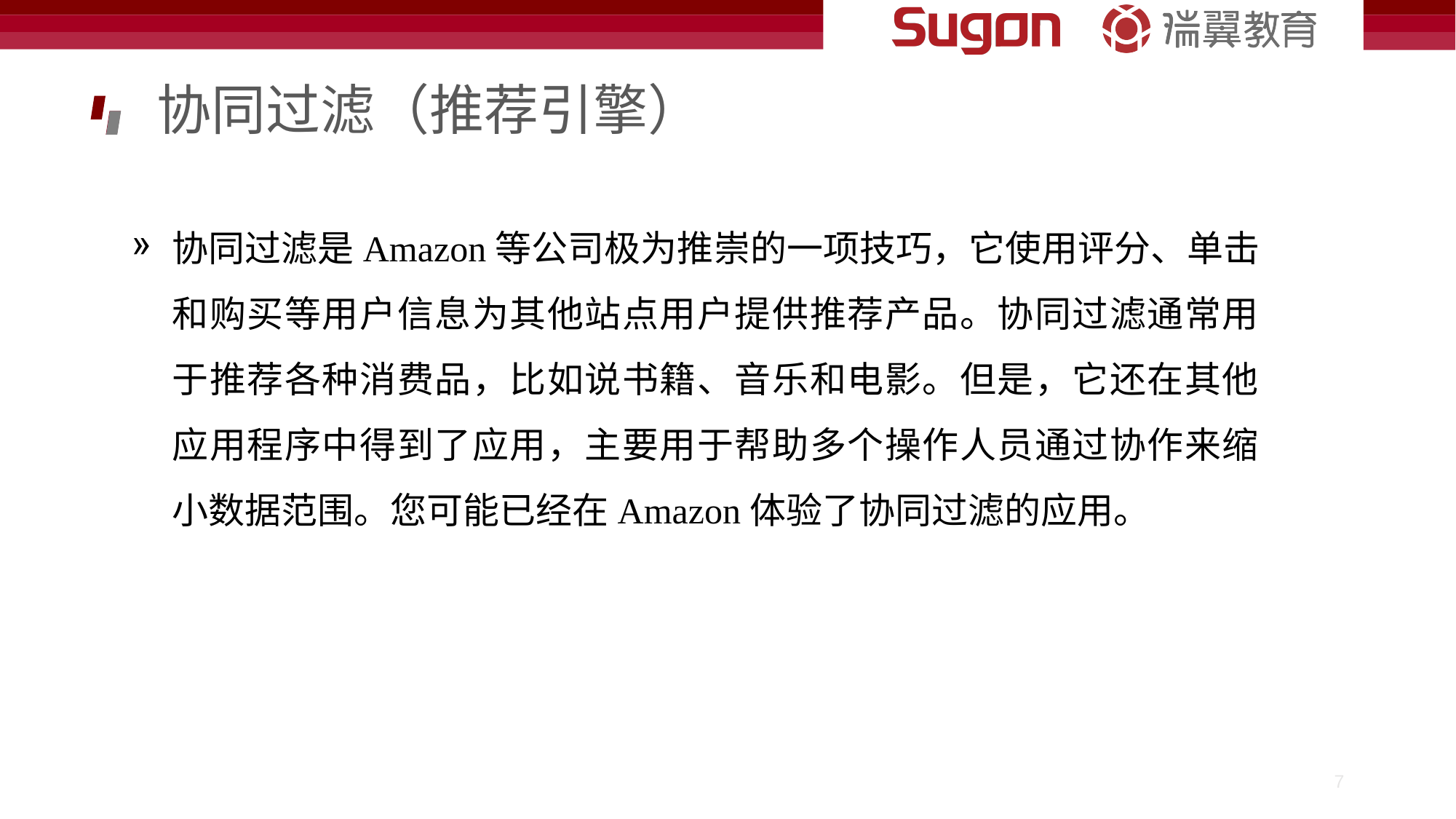

# 协同过滤（推荐引擎）

协同过滤是Amazon等公司极为推崇的一项技巧，它使用评分、单击和购买等用户信息为其他站点用户提供推荐产品。协同过滤通常用于推荐各种消费品，比如说书籍、音乐和电影。但是，它还在其他应用程序中得到了应用，主要用于帮助多个操作人员通过协作来缩小数据范围。您可能已经在Amazon体验了协同过滤的应用。
7